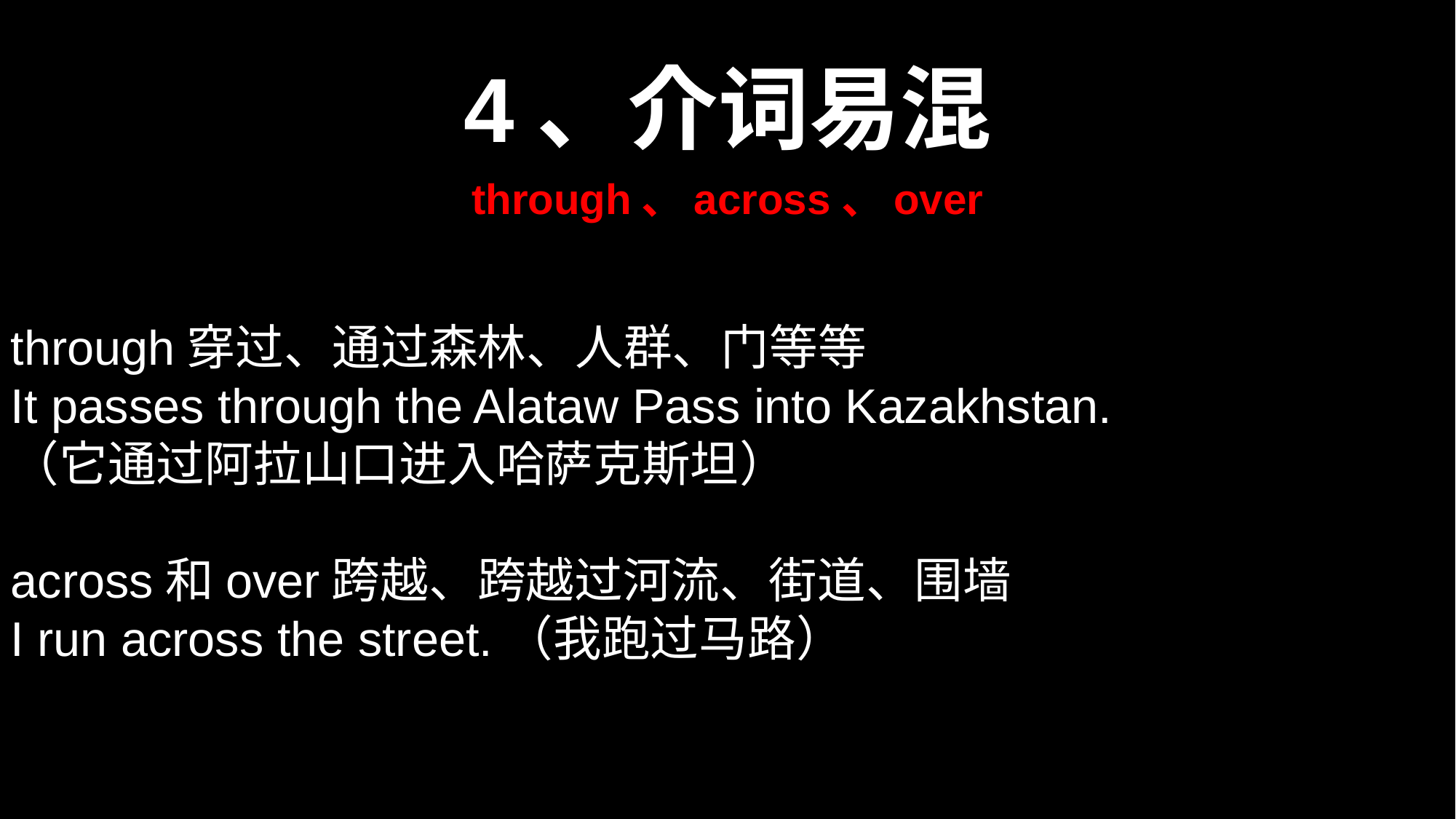

4、介词易混
through、across、over
through穿过、通过森林、人群、门等等
It passes through the Alataw Pass into Kazakhstan.
（它通过阿拉山口进入哈萨克斯坦）

across和over跨越、跨越过河流、街道、围墙
I run across the street.（我跑过马路）